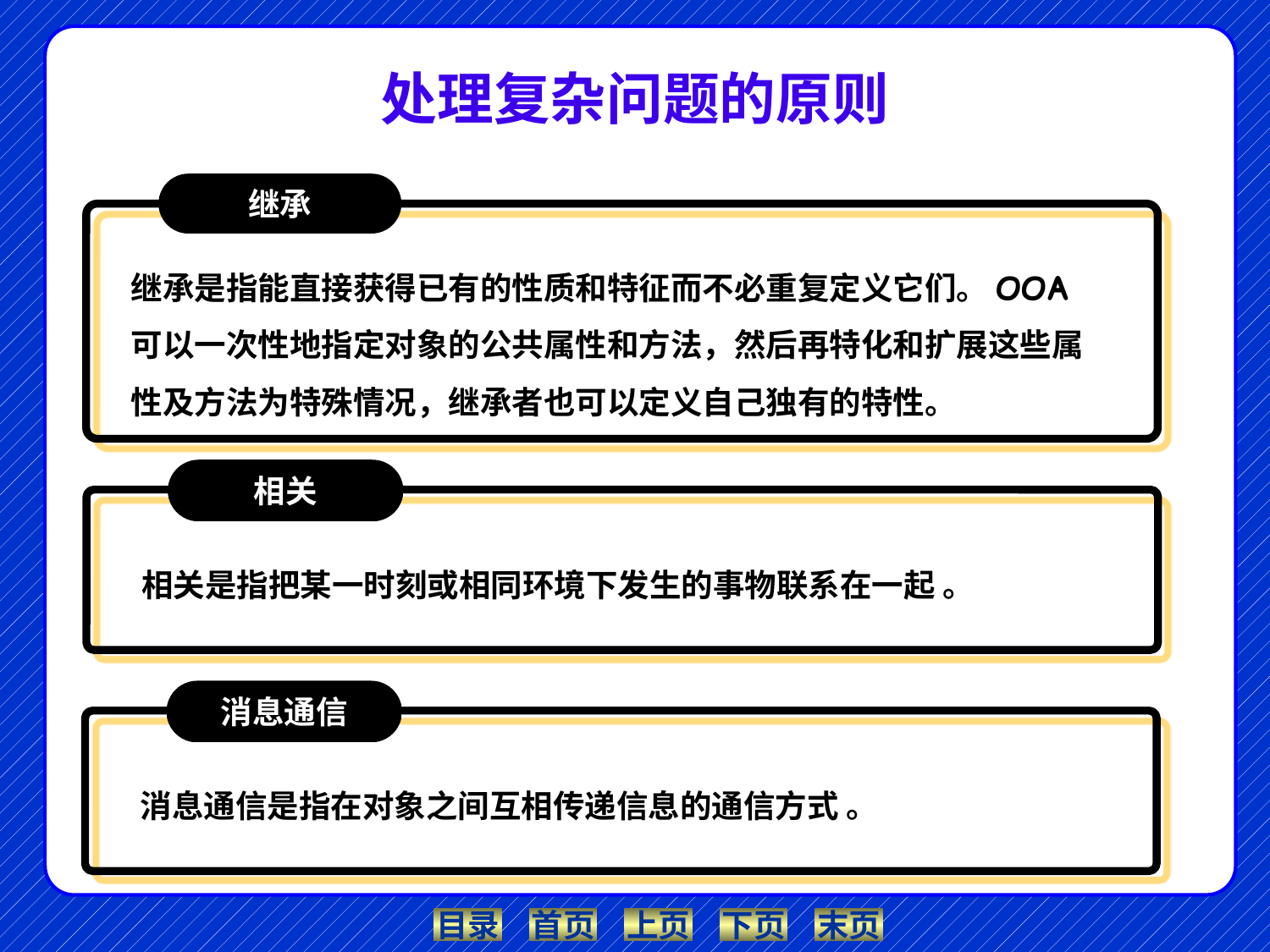

# 处理复杂问题的原则
继承

继承是指能直接获得已有的性质和特征而不必重复定义它们。OOA可以一次性地指定对象的公共属性和方法，然后再特化和扩展这些属性及方法为特殊情况，继承者也可以定义自己独有的特性。
相关

相关是指把某一时刻或相同环境下发生的事物联系在一起 。
消息通信

消息通信是指在对象之间互相传递信息的通信方式 。